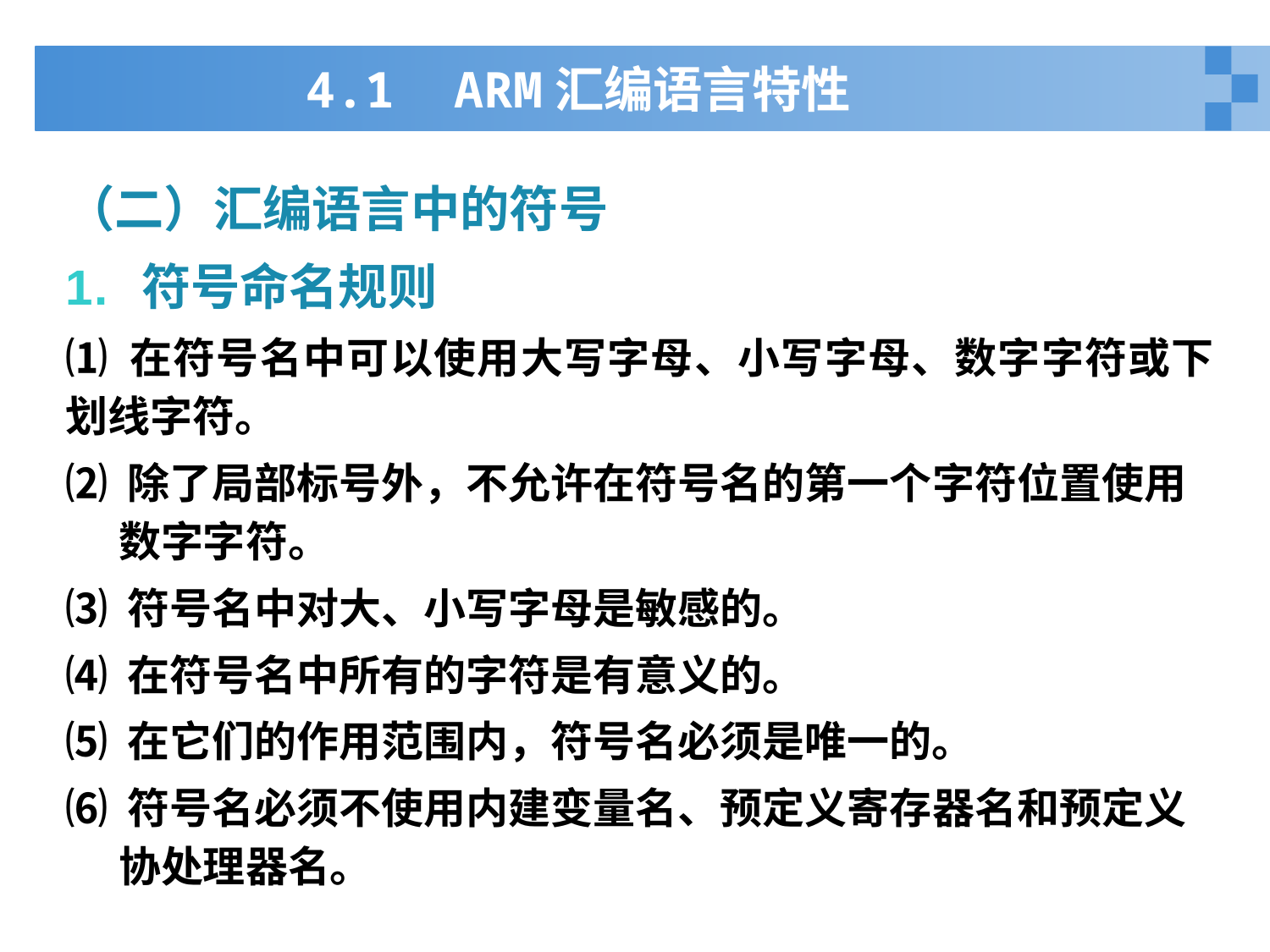

# 4.1  ARM汇编语言特性
（二）汇编语言中的符号
 符号命名规则
⑴ 在符号名中可以使用大写字母、小写字母、数字字符或下划线字符。
⑵ 除了局部标号外，不允许在符号名的第一个字符位置使用数字字符。
⑶ 符号名中对大、小写字母是敏感的。
⑷ 在符号名中所有的字符是有意义的。
⑸ 在它们的作用范围内，符号名必须是唯一的。
⑹ 符号名必须不使用内建变量名、预定义寄存器名和预定义协处理器名。